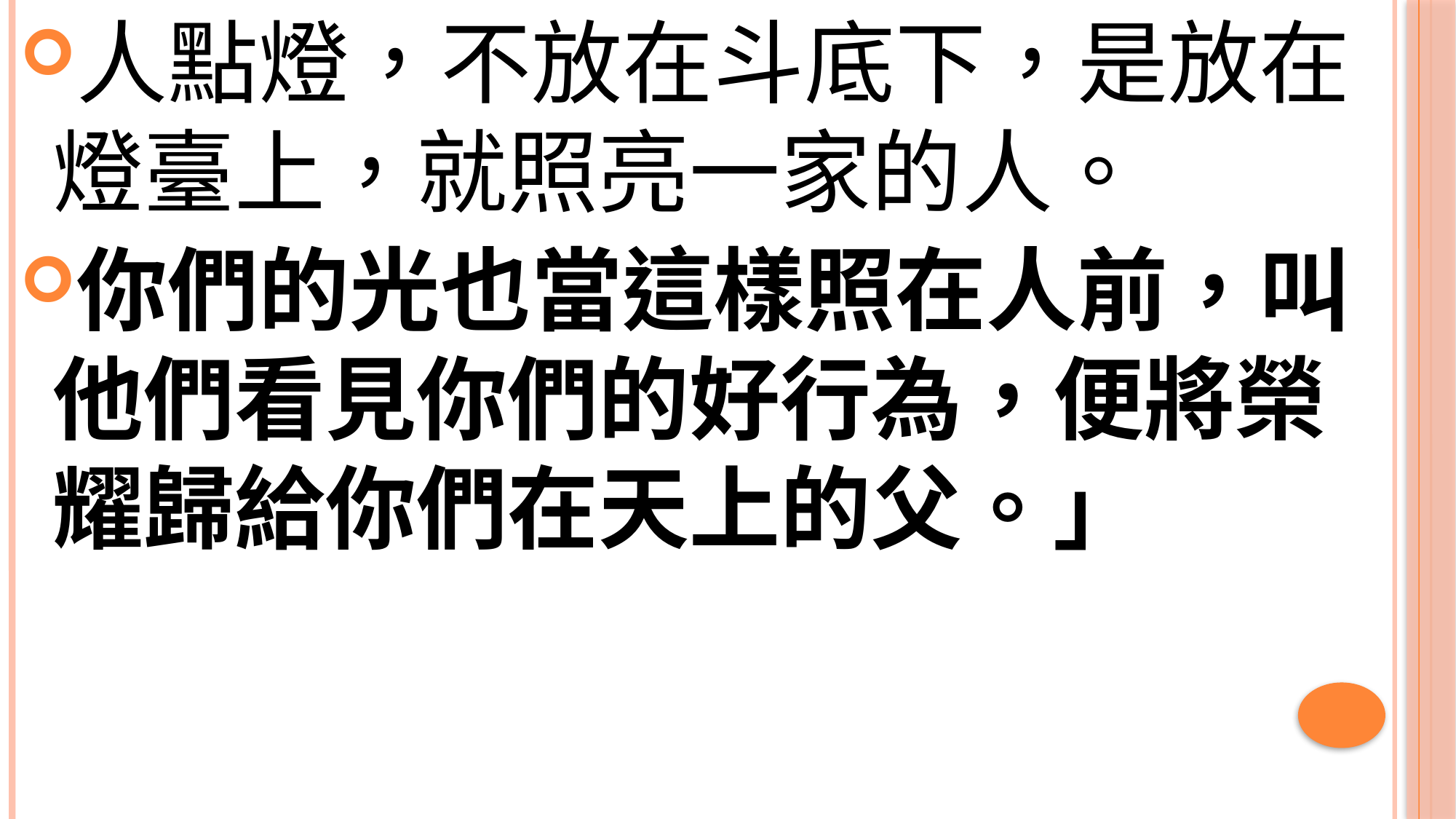

人點燈，不放在斗底下，是放在燈臺上，就照亮一家的人。
你們的光也當這樣照在人前，叫他們看見你們的好行為，便將榮耀歸給你們在天上的父。」